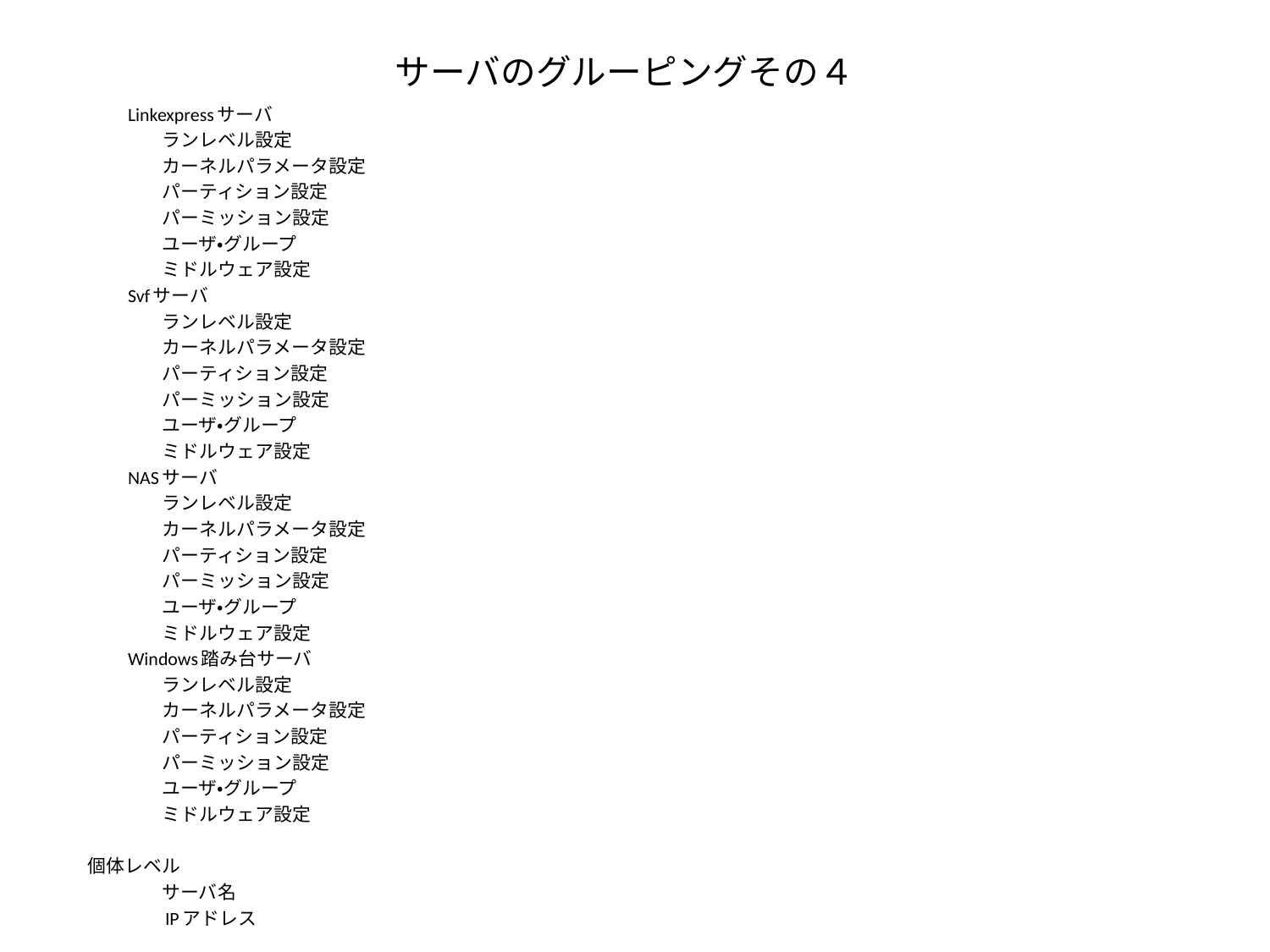

# サーバのグルーピングその４
　　Linkexpressサーバ
　　　　ランレベル設定
　　　　カーネルパラメータ設定
　　　　パーティション設定
　　　　パーミッション設定
　　　　ユーザ・グループ
　　　　ミドルウェア設定
　　Svfサーバ
　　　　ランレベル設定
　　　　カーネルパラメータ設定
　　　　パーティション設定
　　　　パーミッション設定
　　　　ユーザ・グループ
　　　　ミドルウェア設定
　　NASサーバ
　　　　ランレベル設定
　　　　カーネルパラメータ設定
　　　　パーティション設定
　　　　パーミッション設定
　　　　ユーザ・グループ
　　　　ミドルウェア設定
　　Windows踏み台サーバ
　　　　ランレベル設定
　　　　カーネルパラメータ設定
　　　　パーティション設定
　　　　パーミッション設定
　　　　ユーザ・グループ
　　　　ミドルウェア設定

個体レベル
　　　　サーバ名
　　　　IPアドレス